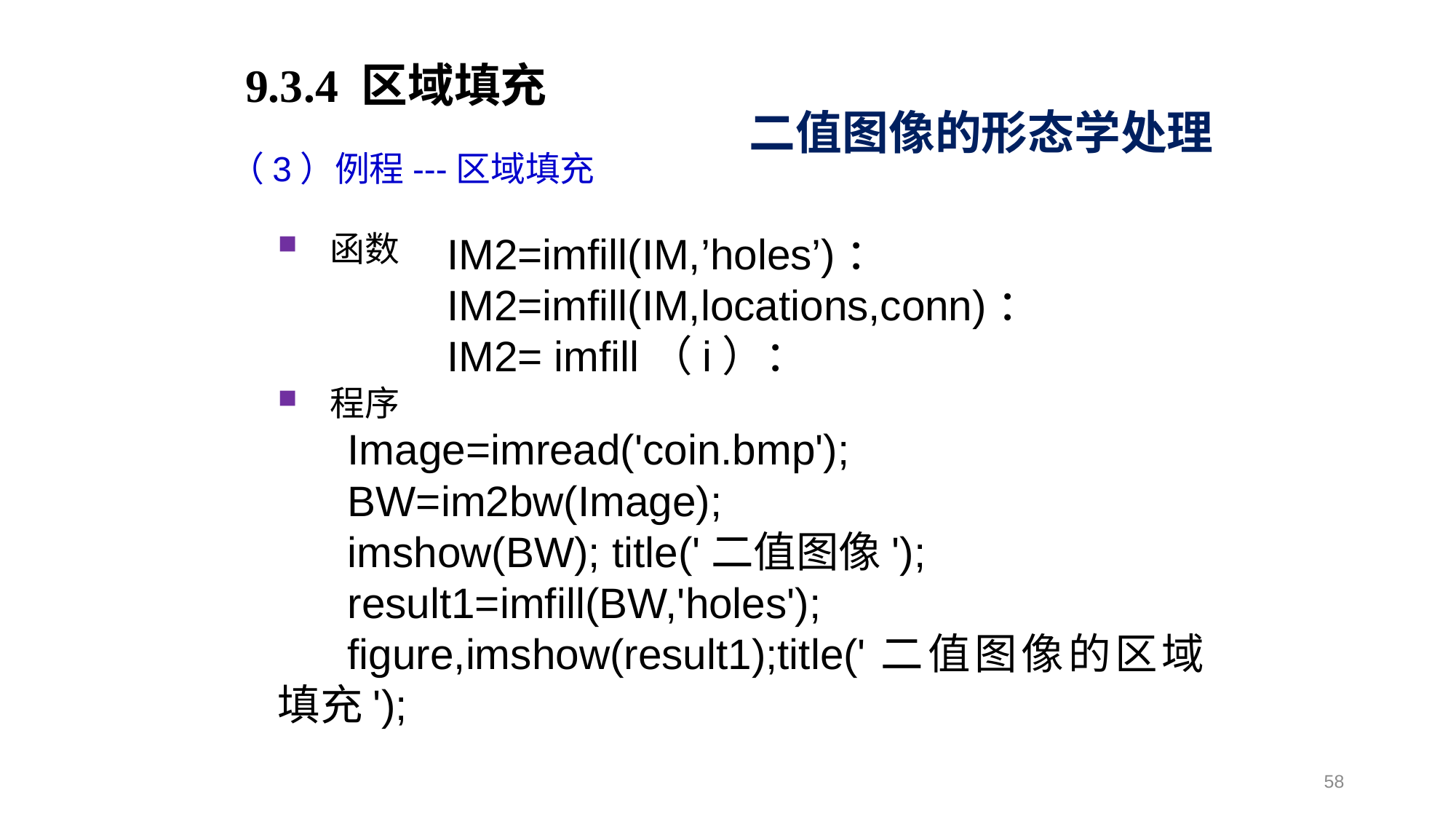

9.3.4 区域填充
二值图像的形态学处理
（3）例程---区域填充
函数
IM2=imfill(IM,’holes’)：
IM2=imfill(IM,locations,conn)：
IM2= imfill（i）：
程序
Image=imread('coin.bmp');
BW=im2bw(Image);
imshow(BW); title('二值图像');
result1=imfill(BW,'holes');
figure,imshow(result1);title('二值图像的区域填充');
58